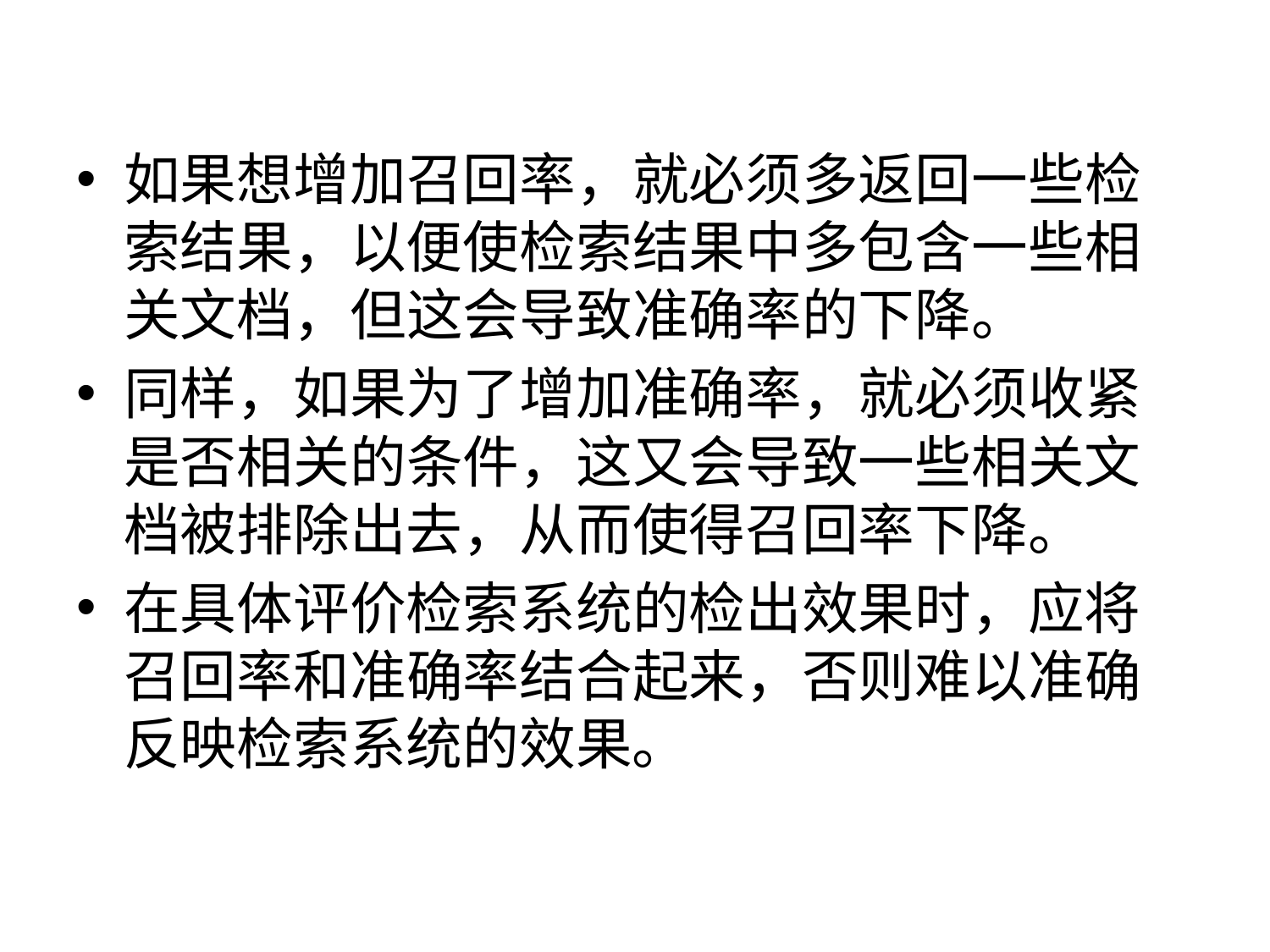

如果想增加召回率，就必须多返回一些检索结果，以便使检索结果中多包含一些相关文档，但这会导致准确率的下降。
同样，如果为了增加准确率，就必须收紧是否相关的条件，这又会导致一些相关文档被排除出去，从而使得召回率下降。
在具体评价检索系统的检出效果时，应将召回率和准确率结合起来，否则难以准确反映检索系统的效果。